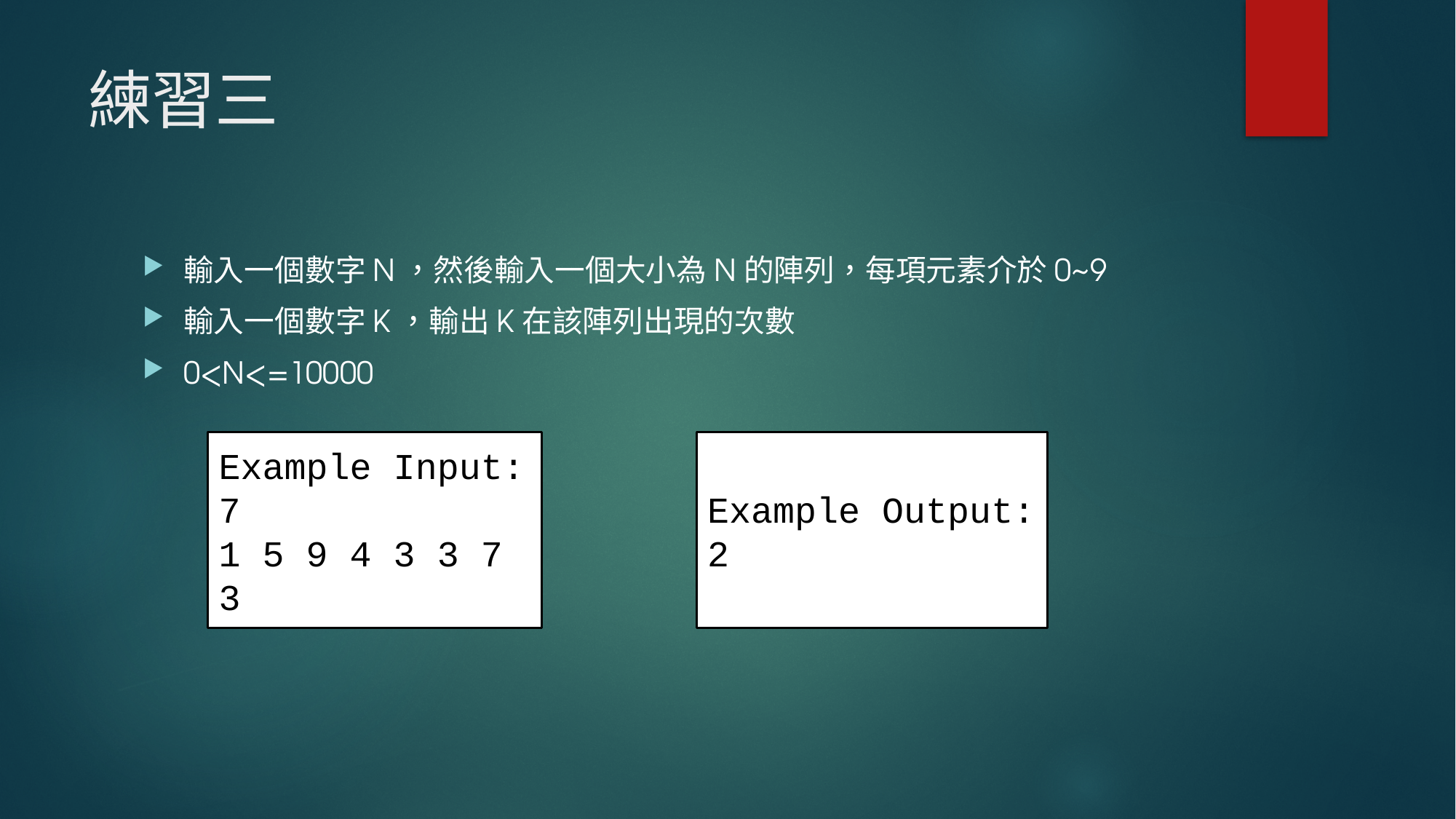

# 練習三
輸入一個數字N，然後輸入一個大小為N的陣列，每項元素介於0~9
輸入一個數字K，輸出K在該陣列出現的次數
0<N<=10000
Example Output:
2
Example Input:
7
1 5 9 4 3 3 7
3